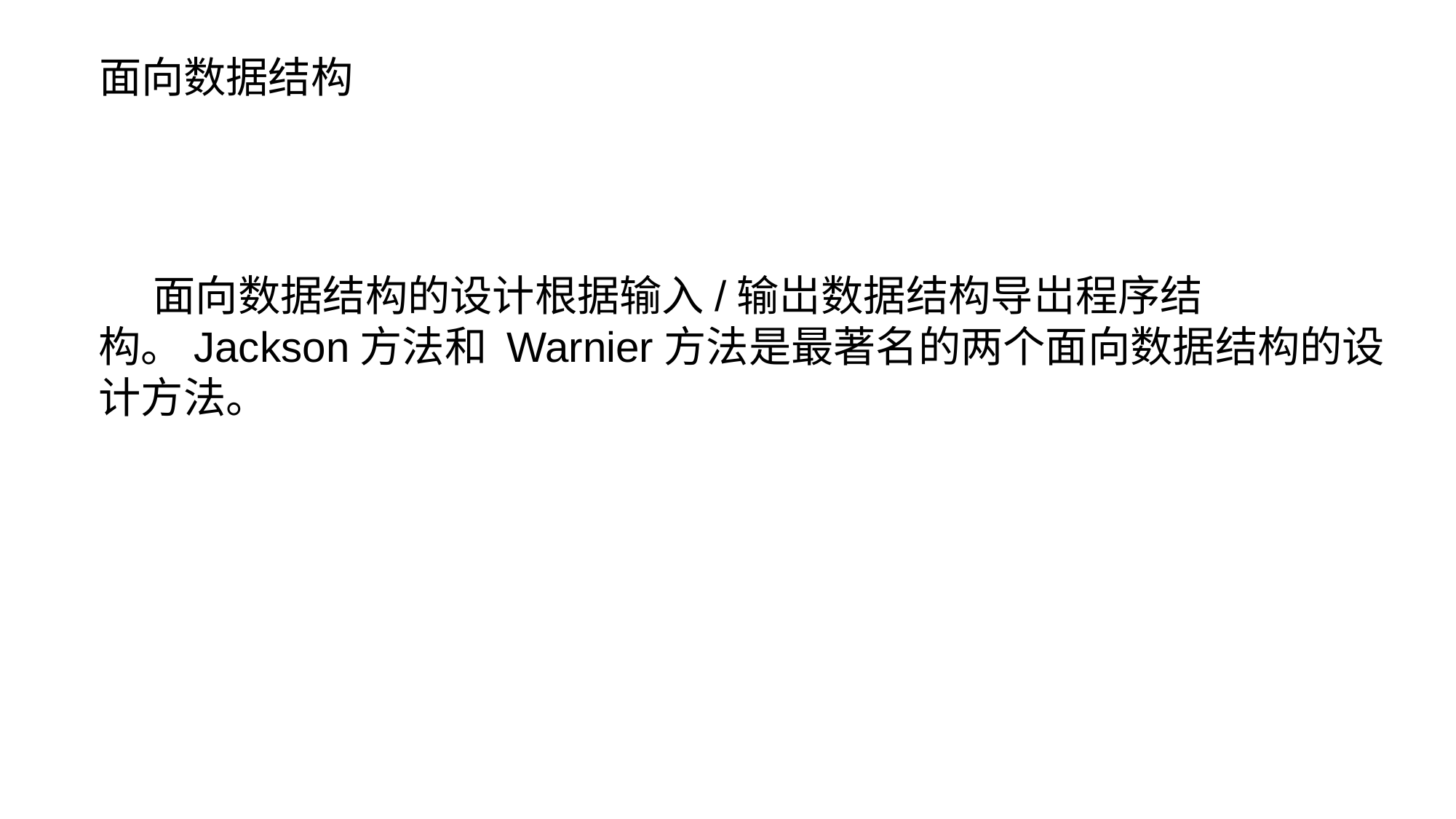

面向数据结构
面向数据结构的设计根据输入/输岀数据结构导岀程序结构。Jackson方法和 Warnier方法是最著名的两个面向数据结构的设计方法。